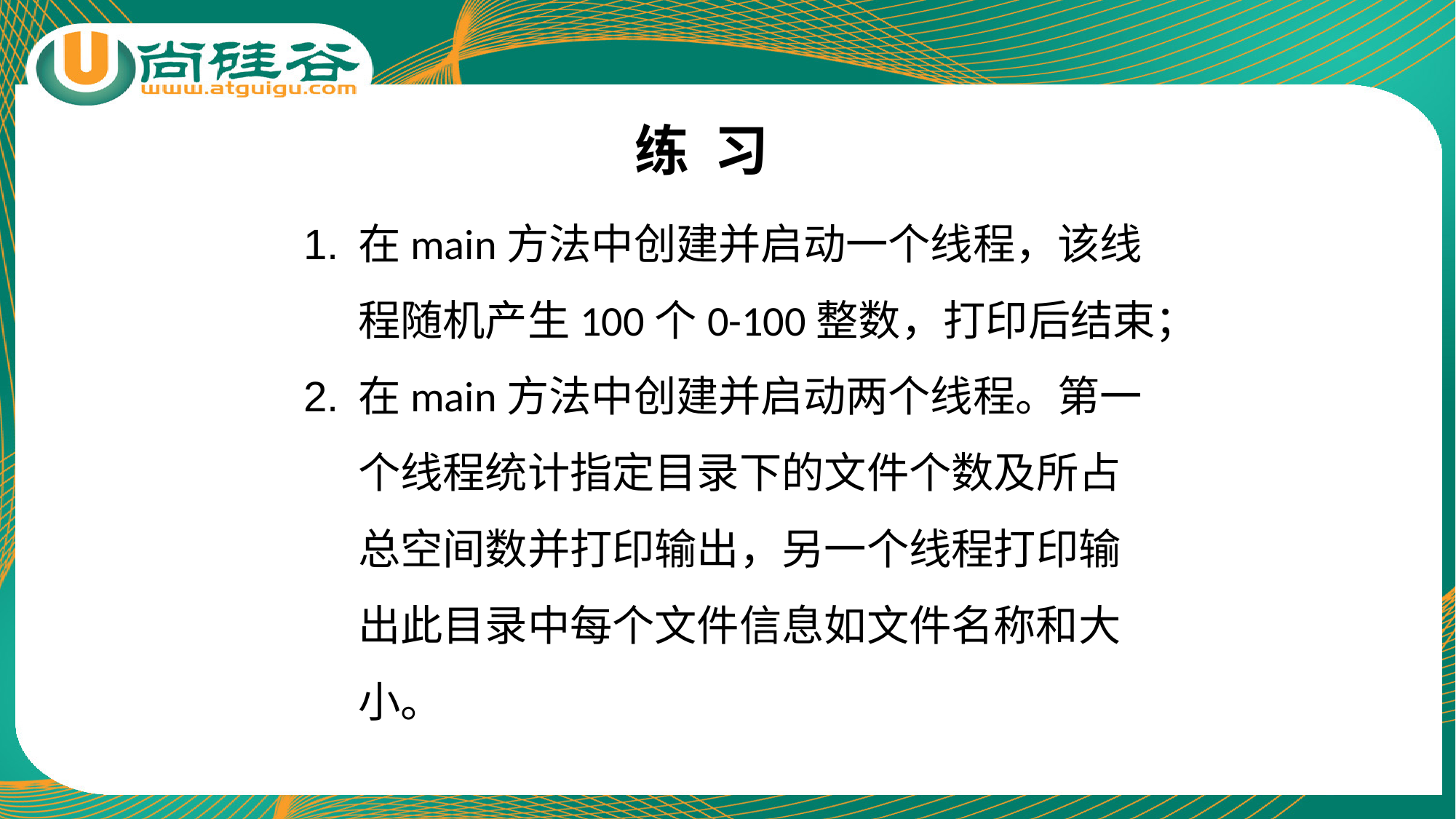

练  习
在main方法中创建并启动一个线程，该线程随机产生100个0-100整数，打印后结束；
在main方法中创建并启动两个线程。第一个线程统计指定目录下的文件个数及所占总空间数并打印输出，另一个线程打印输出此目录中每个文件信息如文件名称和大小。